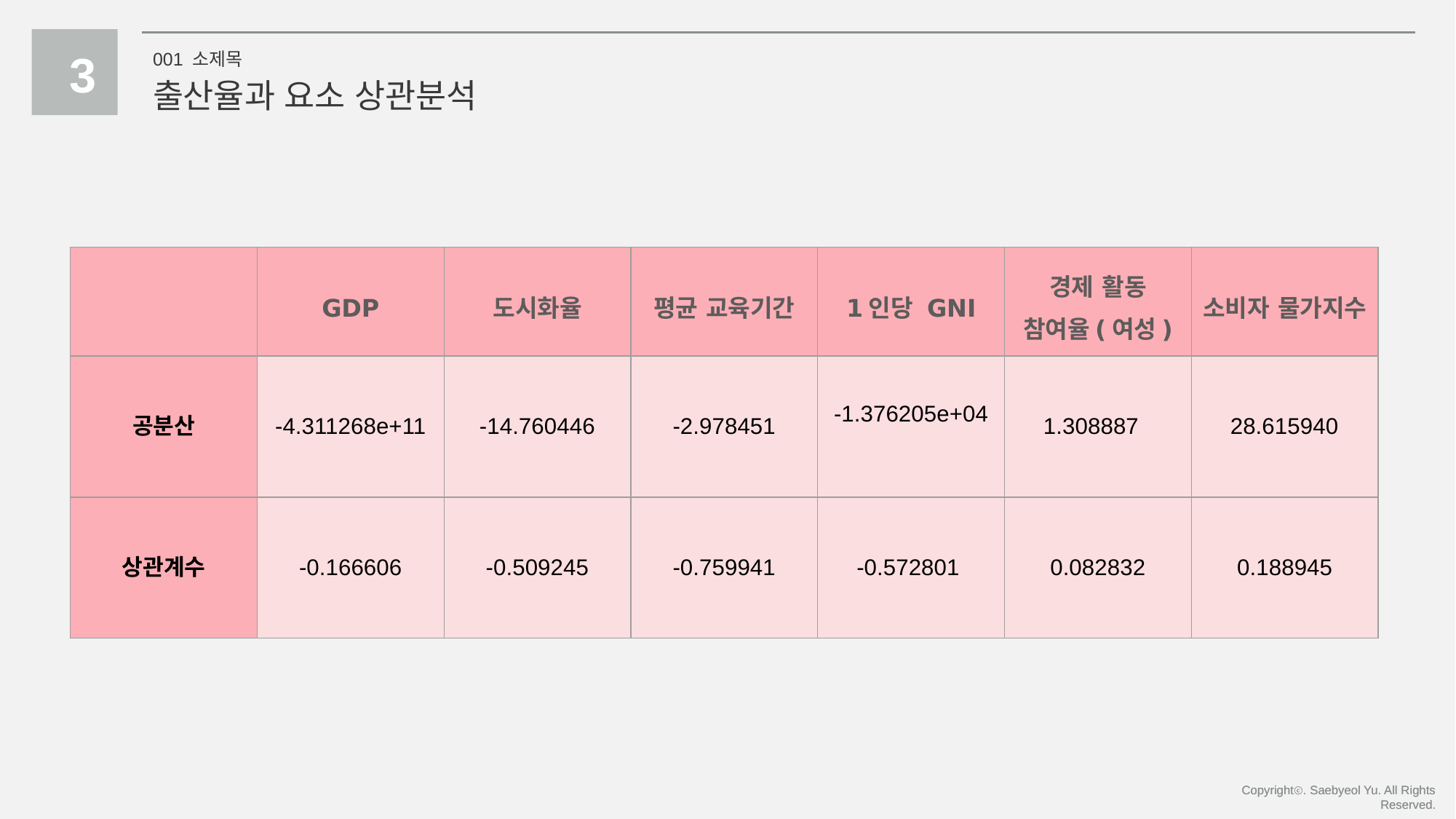

3
001 소제목
출산율과 요소 상관분석
|  | GDP | 도시화율 | 평균 교육기간 | 1인당 GNI | 경제 활동 참여율(여성) | 소비자 물가지수 |
| --- | --- | --- | --- | --- | --- | --- |
| 공분산 | -4.311268e+11 | -14.760446 | -2.978451 | -1.376205e+04 | 1.308887 | 28.615940 |
| 상관계수 | -0.166606 | -0.509245 | -0.759941 | -0.572801 | 0.082832 | 0.188945 |
Copyrightⓒ. Saebyeol Yu. All Rights Reserved.